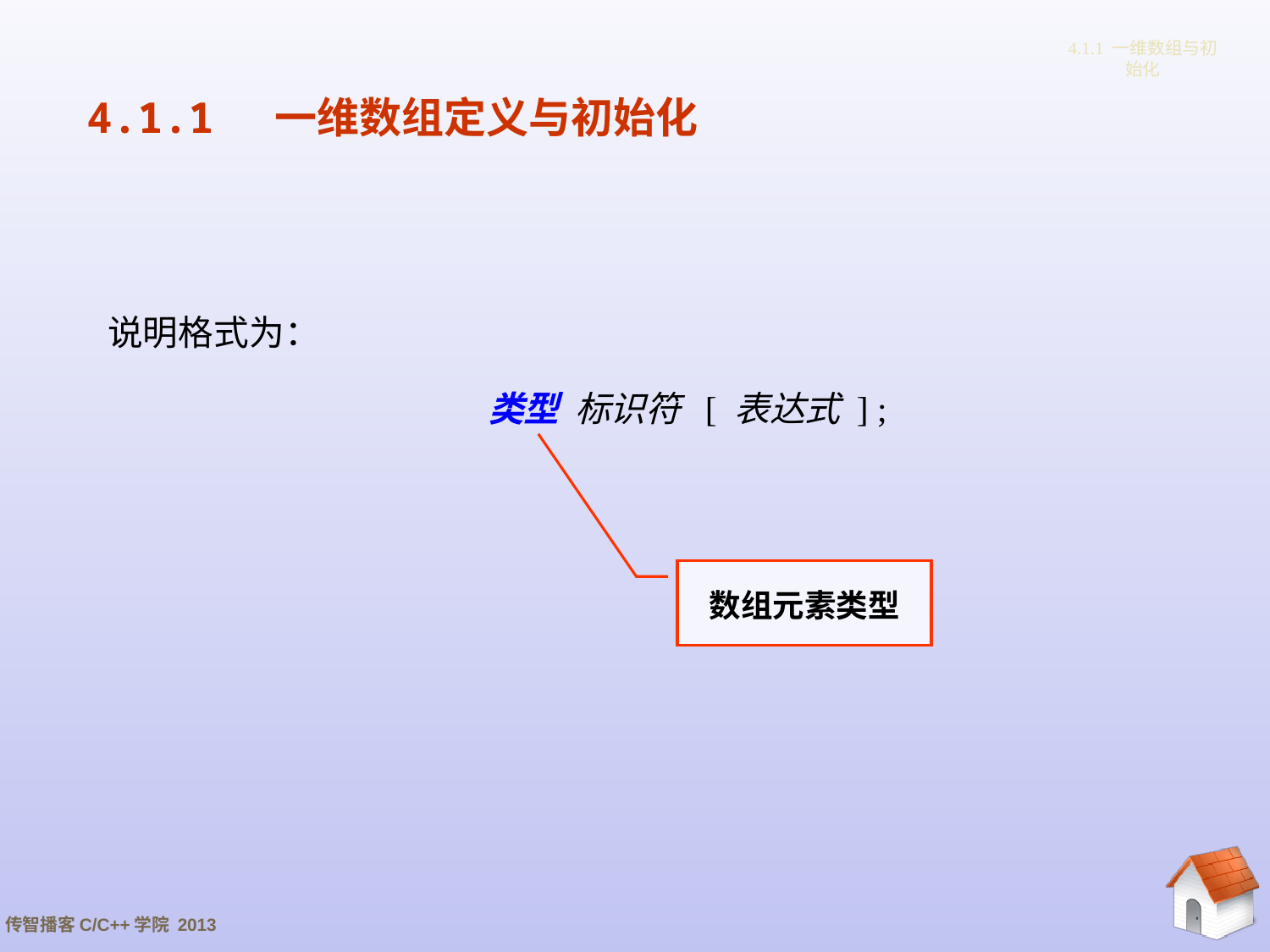

# 4.1.1 一维数组与初始化
4.1.1  一维数组定义与初始化
说明格式为：
			类型  标识符  [ 表达式 ] ;
数组元素类型